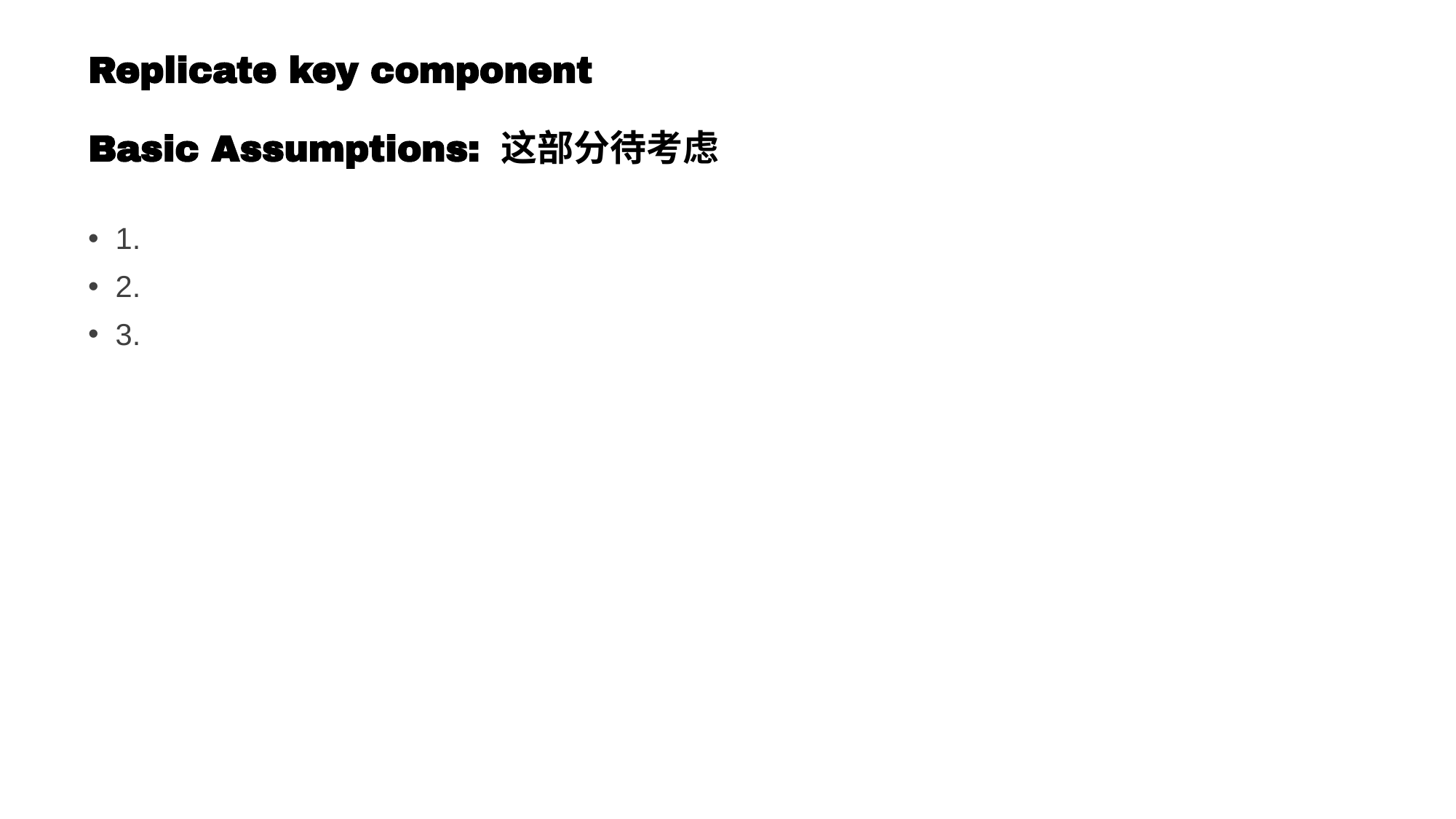

# Replicate key component Basic Assumptions: 这部分待考虑
1.
2.
3.